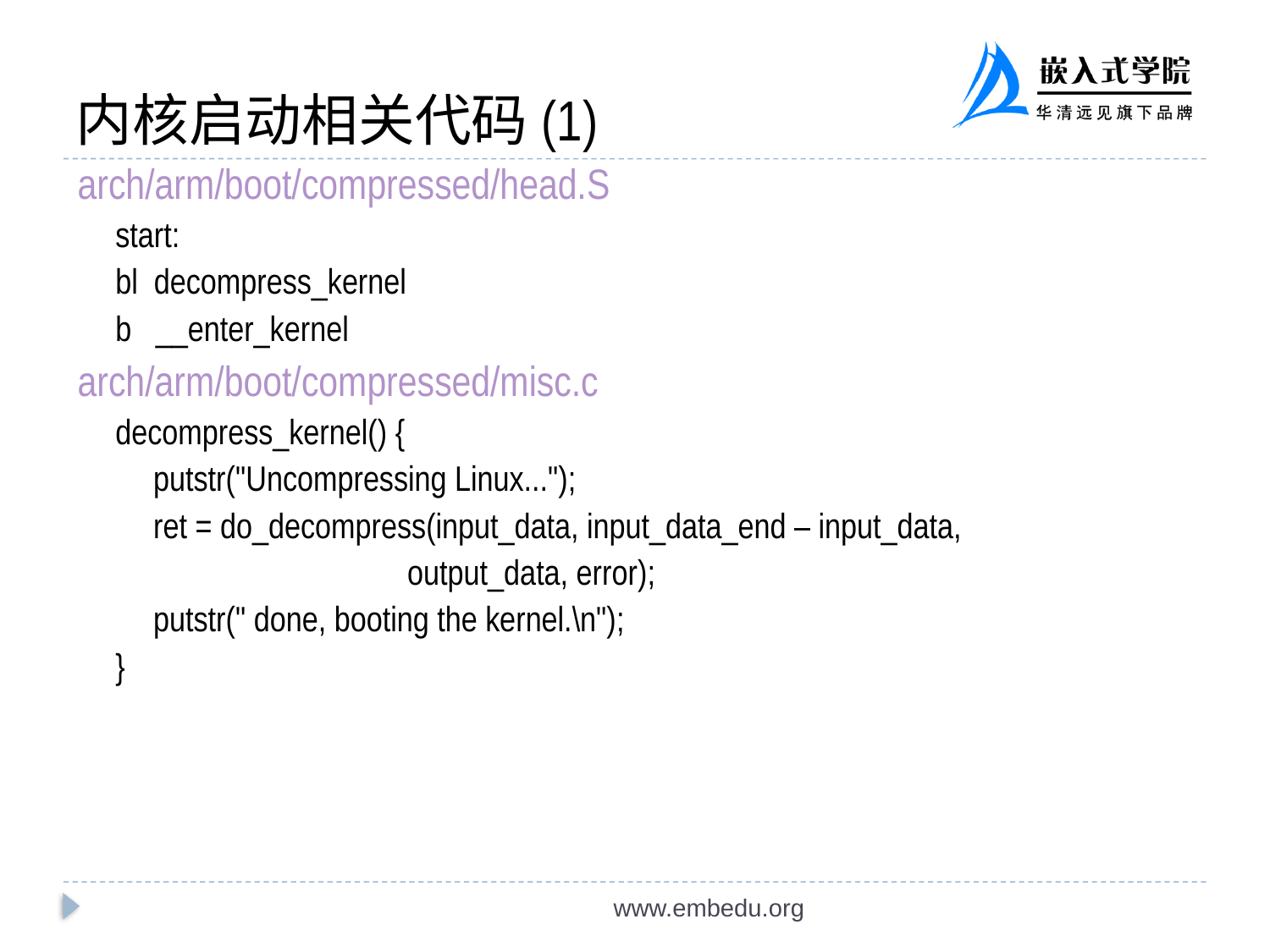

# 内核启动相关代码(1)‏
arch/arm/boot/compressed/head.S
start:
bl  decompress_kernel
b   __enter_kernel
arch/arm/boot/compressed/misc.c
decompress_kernel() {
	putstr("Uncompressing Linux...");
	ret = do_decompress(input_data, input_data_end – input_data,
			output_data, error);
	putstr(" done, booting the kernel.\n");
}
www.embedu.org